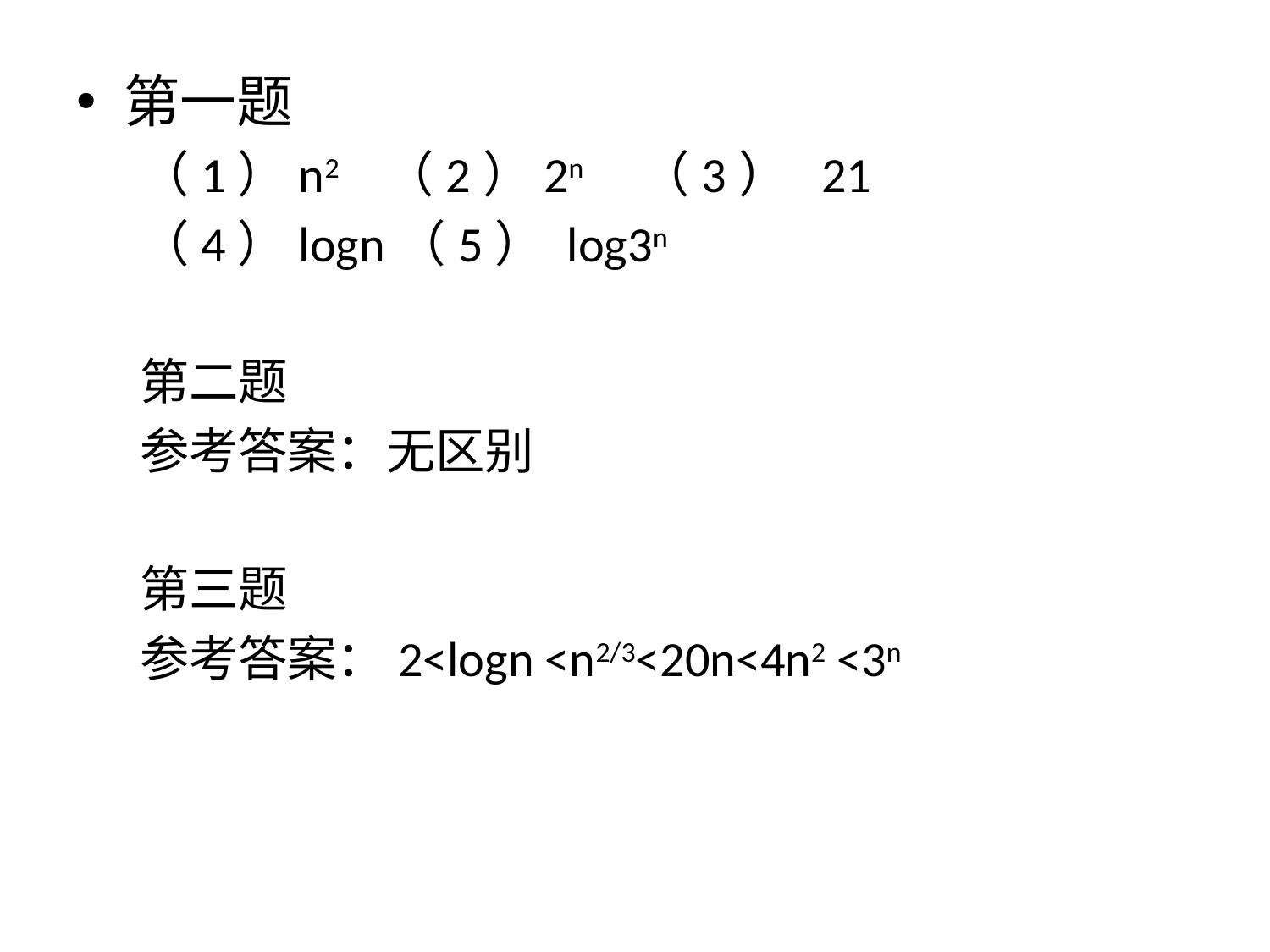

第一题
（1）n2   （2）2n    （3）  21
（4）logn（5） log3n

第二题
参考答案：无区别

第三题
参考答案：2<logn <n2/3<20n<4n2 <3n